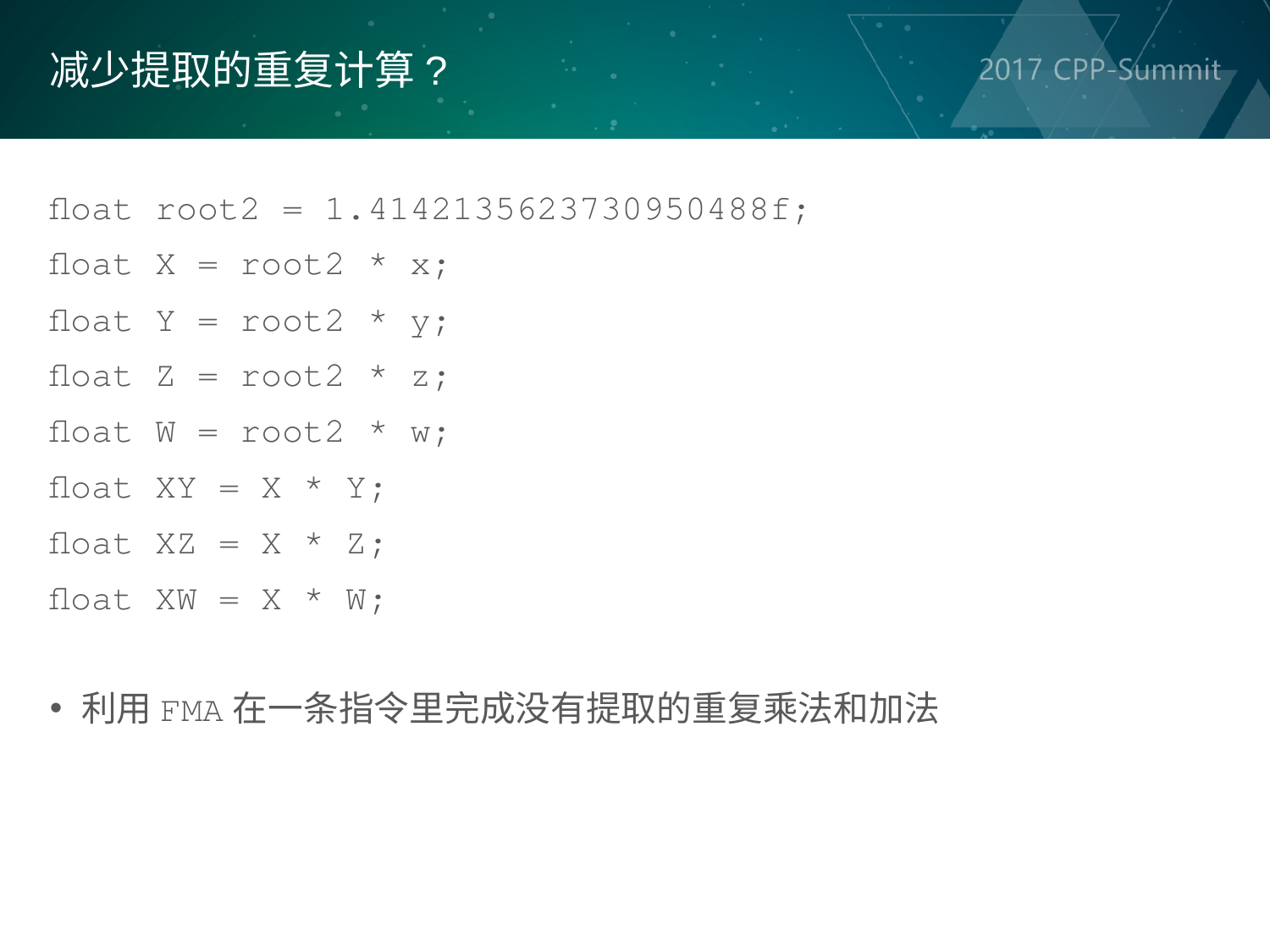

减少提取的重复计算?
float root2 = 1.4142135623730950488f;
float X = root2 * x;
float Y = root2 * y;
float Z = root2 * z;
float W = root2 * w;
float XY = X * Y;
float XZ = X * Z;
float XW = X * W;

利用FMA在一条指令里完成没有提取的重复乘法和加法